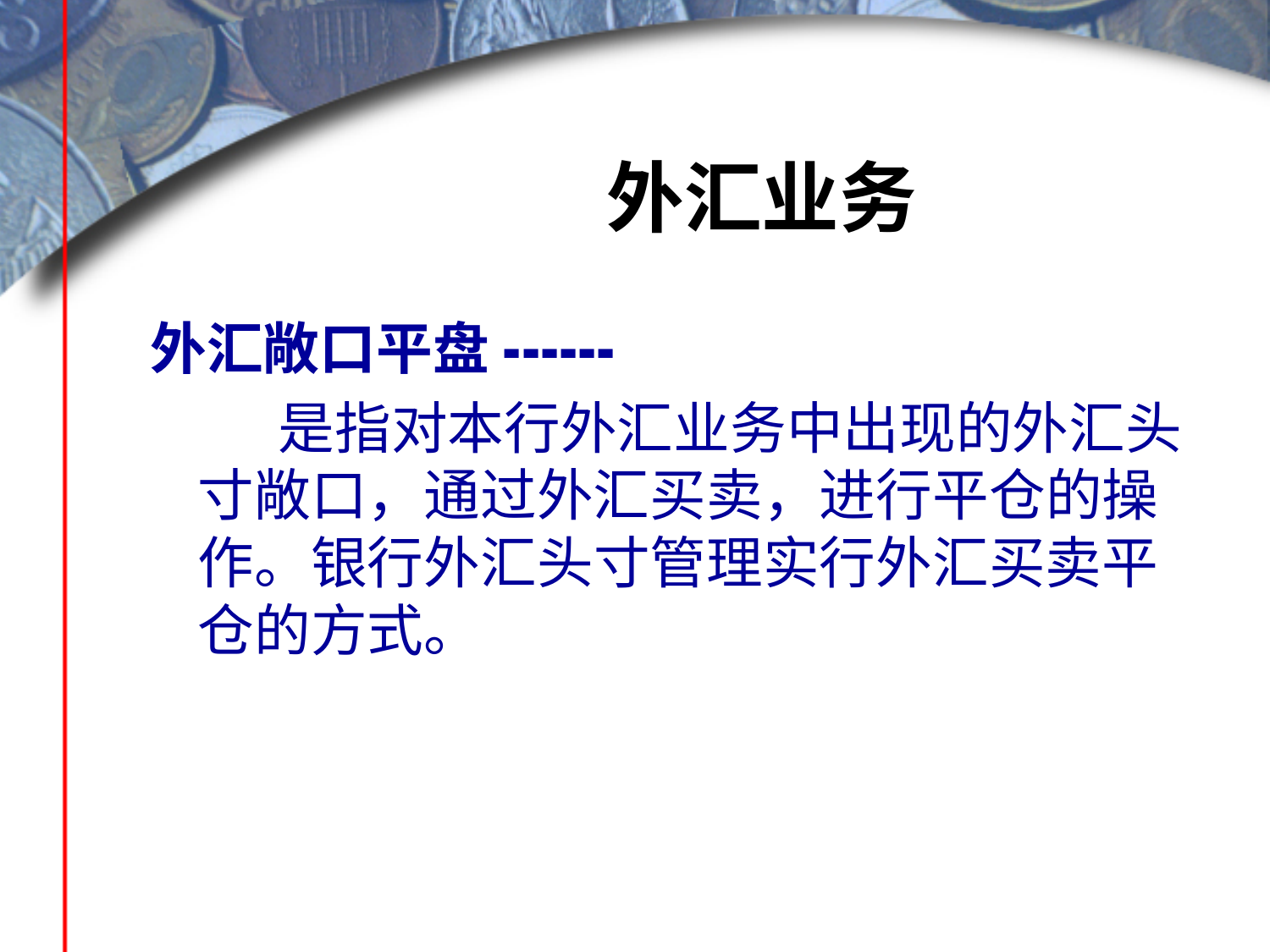

# 外汇业务
外汇敞口平盘------
         是指对本行外汇业务中出现的外汇头寸敞口，通过外汇买卖，进行平仓的操作。银行外汇头寸管理实行外汇买卖平仓的方式。